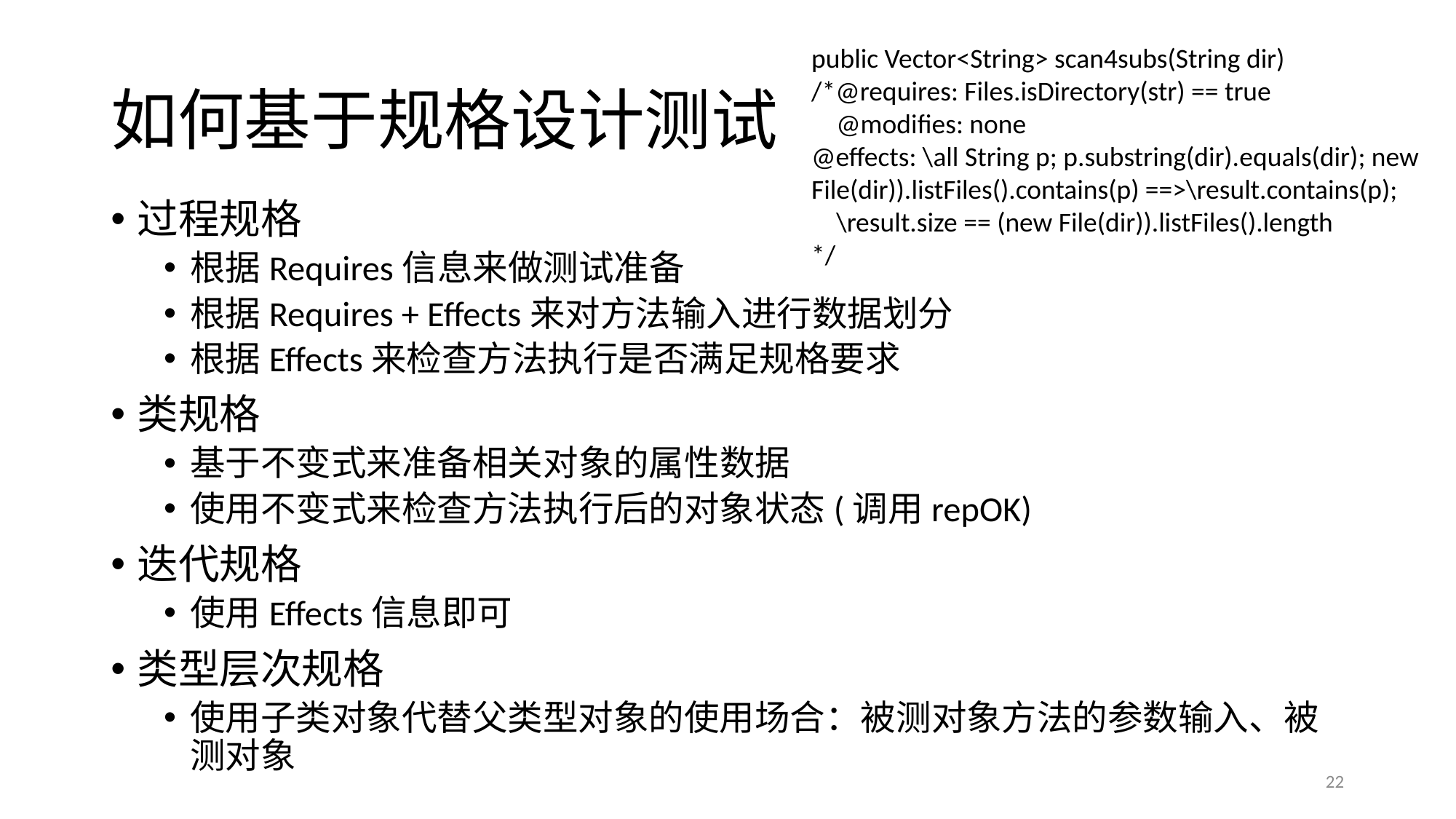

public Vector<String> scan4subs(String dir)
/*@requires: Files.isDirectory(str) == true
    @modifies: none
@effects: \all String p; p.substring(dir).equals(dir); new File(dir)).listFiles().contains(p) ==>\result.contains(p);
    \result.size == (new File(dir)).listFiles().length
*/
# 如何基于规格设计测试
过程规格
根据Requires信息来做测试准备
根据Requires + Effects来对方法输入进行数据划分
根据Effects来检查方法执行是否满足规格要求
类规格
基于不变式来准备相关对象的属性数据
使用不变式来检查方法执行后的对象状态(调用repOK)
迭代规格
使用Effects信息即可
类型层次规格
使用子类对象代替父类型对象的使用场合：被测对象方法的参数输入、被测对象
22